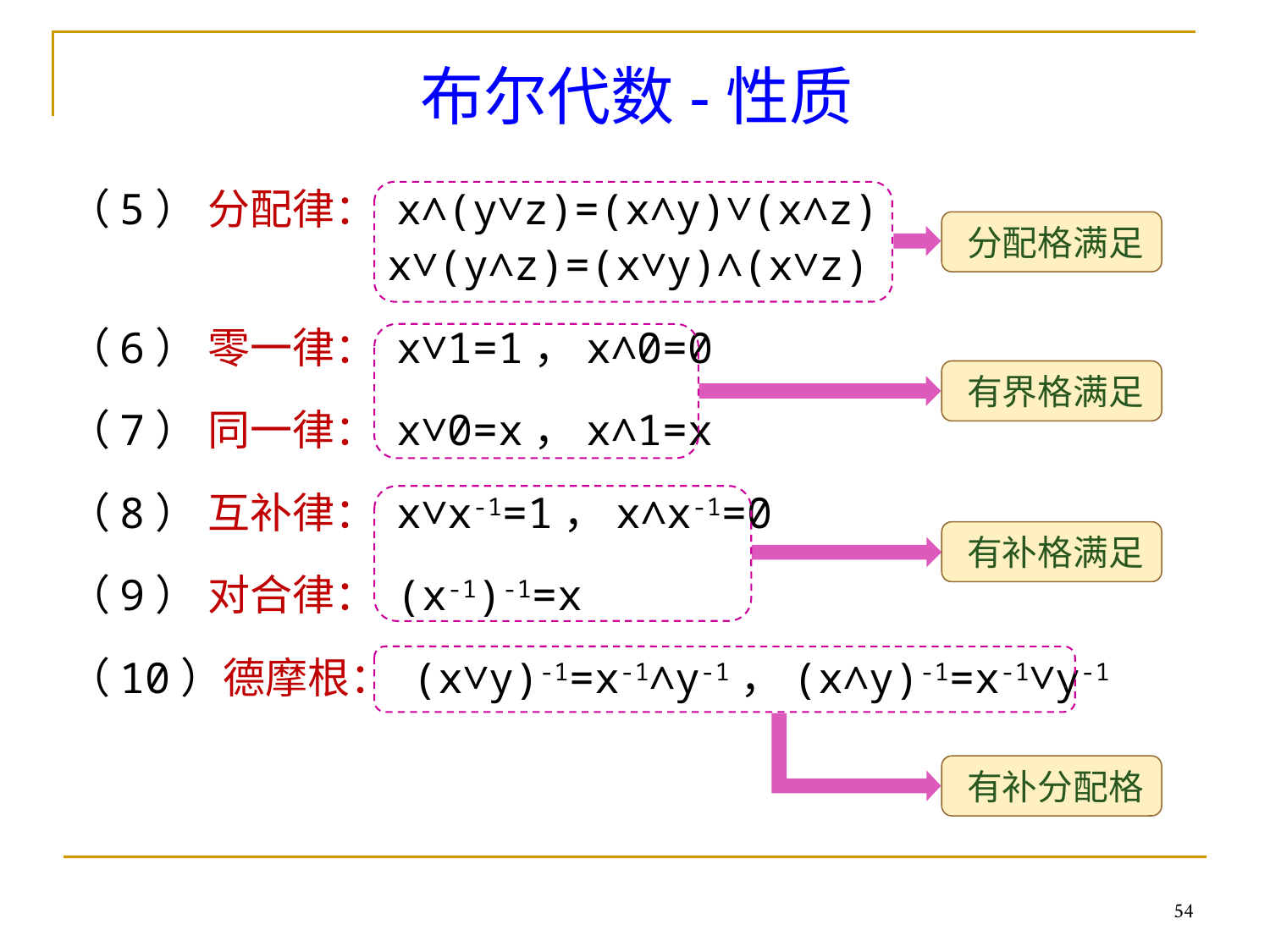

# 布尔代数-性质
（5） 分配律： x∧(y∨z)=(x∧y)∨(x∧z)
x∨(y∧z)=(x∨y)∧(x∨z)
（6） 零一律： x∨1=1，x∧0=0
（7） 同一律： x∨0=x，x∧1=x
（8） 互补律： x∨x-1=1，x∧x-1=0
（9） 对合律： (x-1)-1=x
（10）德摩根： (x∨y)-1=x-1∧y-1，(x∧y)-1=x-1∨y-1

分配格满足

有界格满足

有补格满足

有补分配格
54